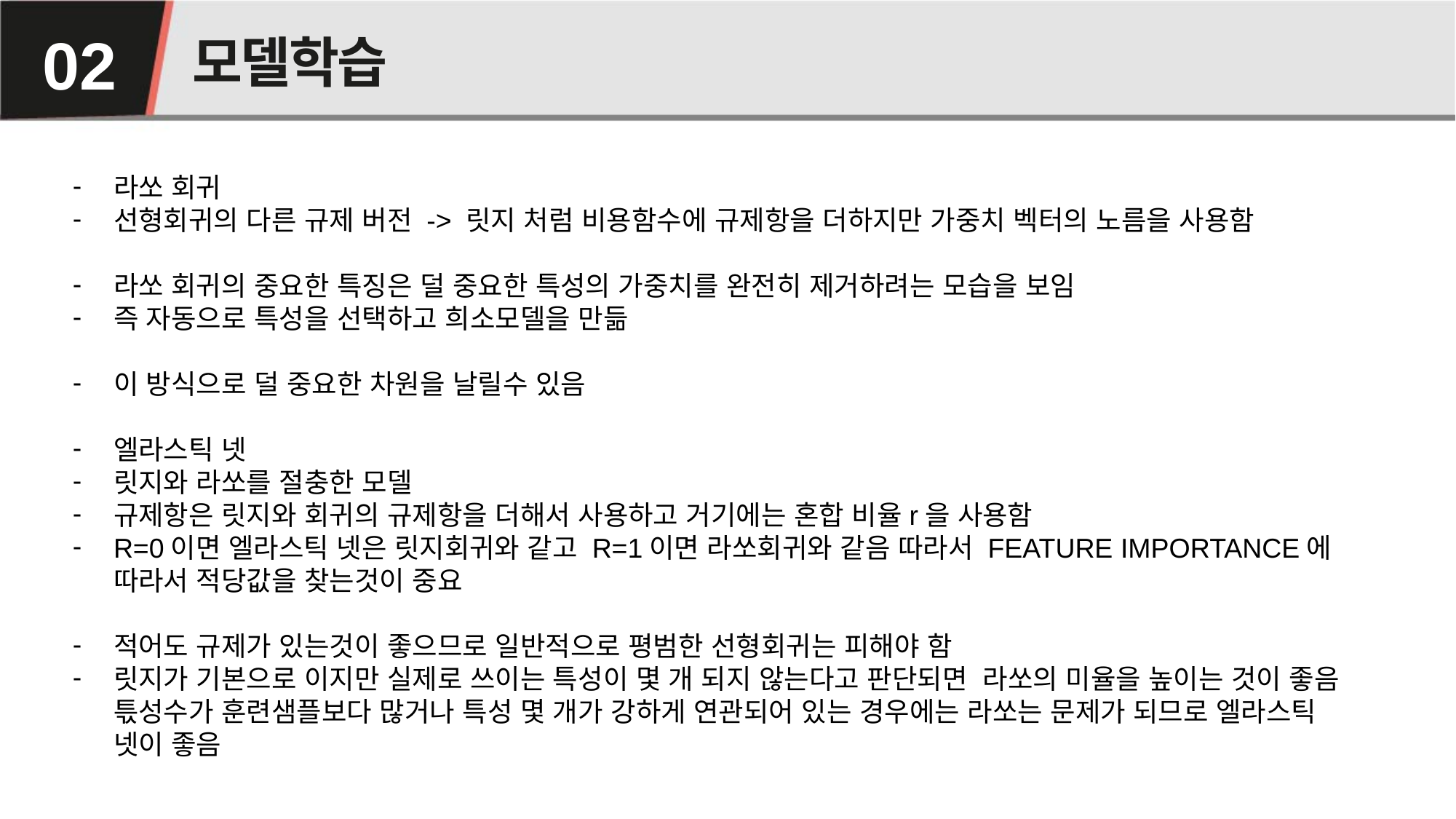

# 모델학습
02
라쏘 회귀
선형회귀의 다른 규제 버전 -> 릿지 처럼 비용함수에 규제항을 더하지만 가중치 벡터의 노름을 사용함

라쏘 회귀의 중요한 특징은 덜 중요한 특성의 가중치를 완전히 제거하려는 모습을 보임
즉 자동으로 특성을 선택하고 희소모델을 만듦

이 방식으로 덜 중요한 차원을 날릴수 있음

엘라스틱 넷
릿지와 라쏘를 절충한 모델
규제항은 릿지와 회귀의 규제항을 더해서 사용하고 거기에는 혼합 비율r을 사용함
R=0이면 엘라스틱 넷은 릿지회귀와 같고 R=1이면 라쏘회귀와 같음 따라서 FEATURE IMPORTANCE에 따라서 적당값을 찾는것이 중요

적어도 규제가 있는것이 좋으므로 일반적으로 평범한 선형회귀는 피해야 함
릿지가 기본으로 이지만 실제로 쓰이는 특성이 몇 개 되지 않는다고 판단되면  라쏘의 미율을 높이는 것이 좋음 튻성수가 훈련샘플보다 많거나 특성 몇 개가 강하게 연관되어 있는 경우에는 라쏘는 문제가 되므로 엘라스틱 넷이 좋음